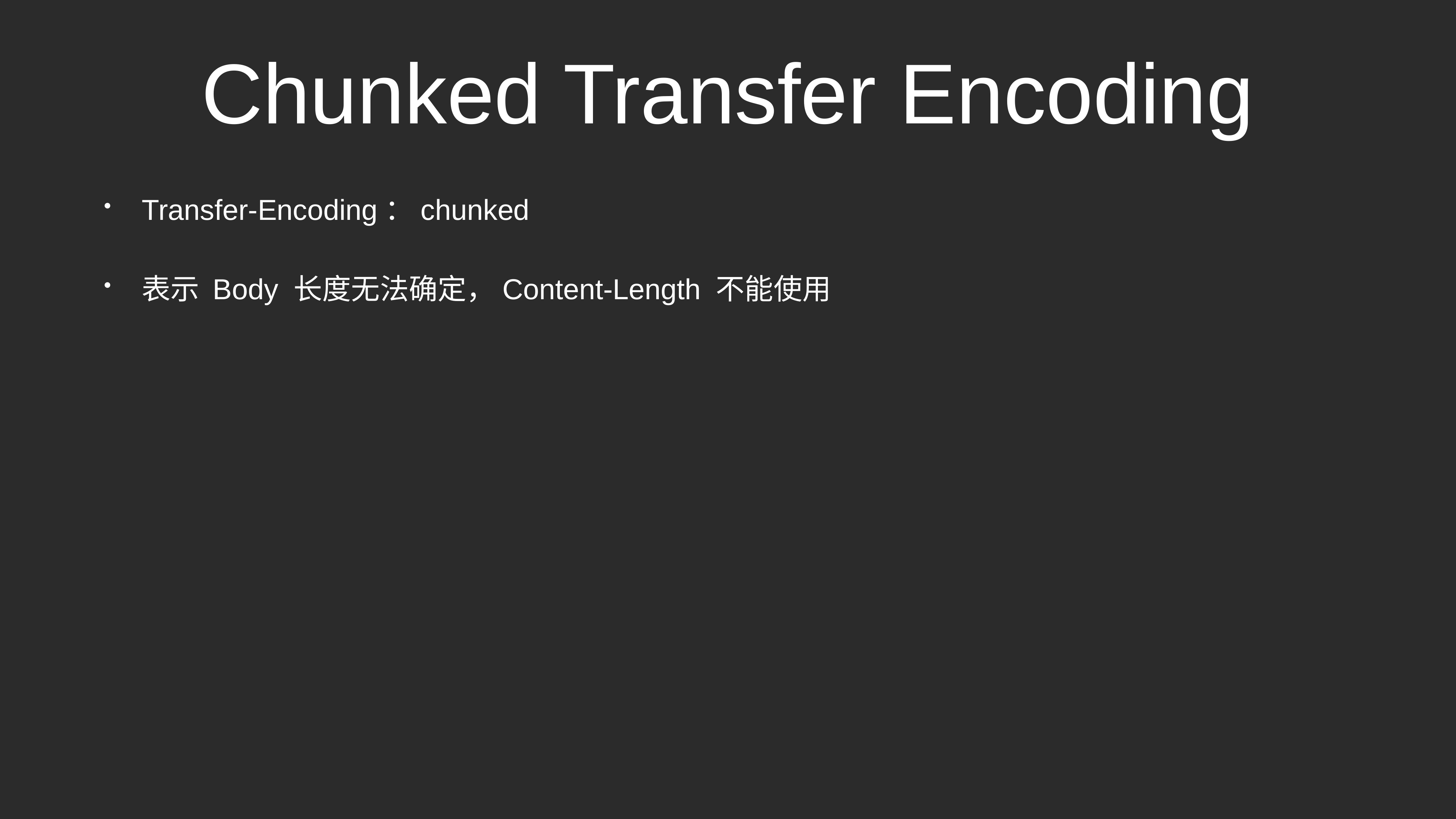

# Chunked Transfer Encoding
Transfer-Encoding：chunked
表示 Body 长度无法确定，Content-Length 不能使用